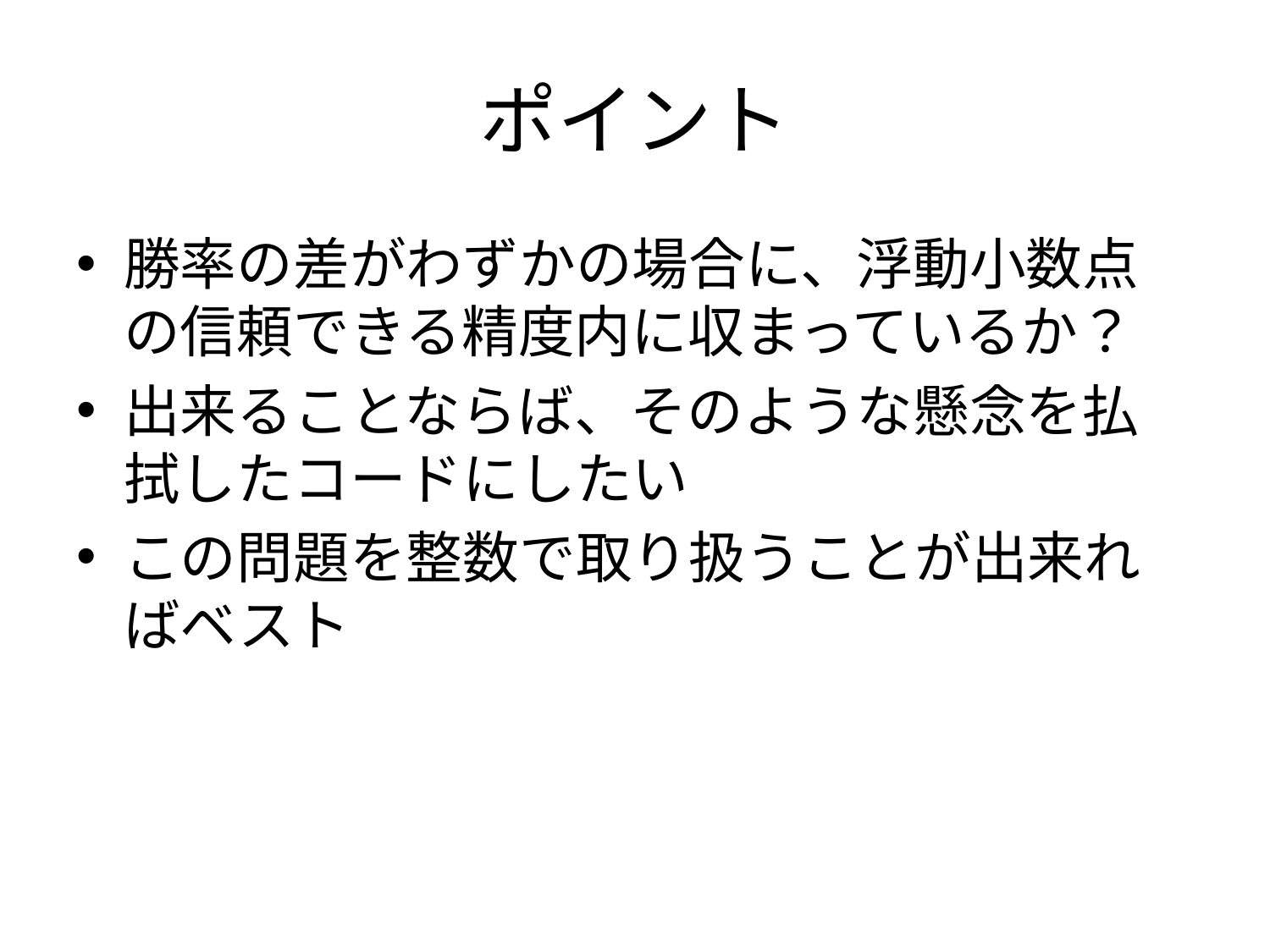

# ポイント
勝率の差がわずかの場合に、浮動小数点の信頼できる精度内に収まっているか？
出来ることならば、そのような懸念を払拭したコードにしたい
この問題を整数で取り扱うことが出来ればベスト